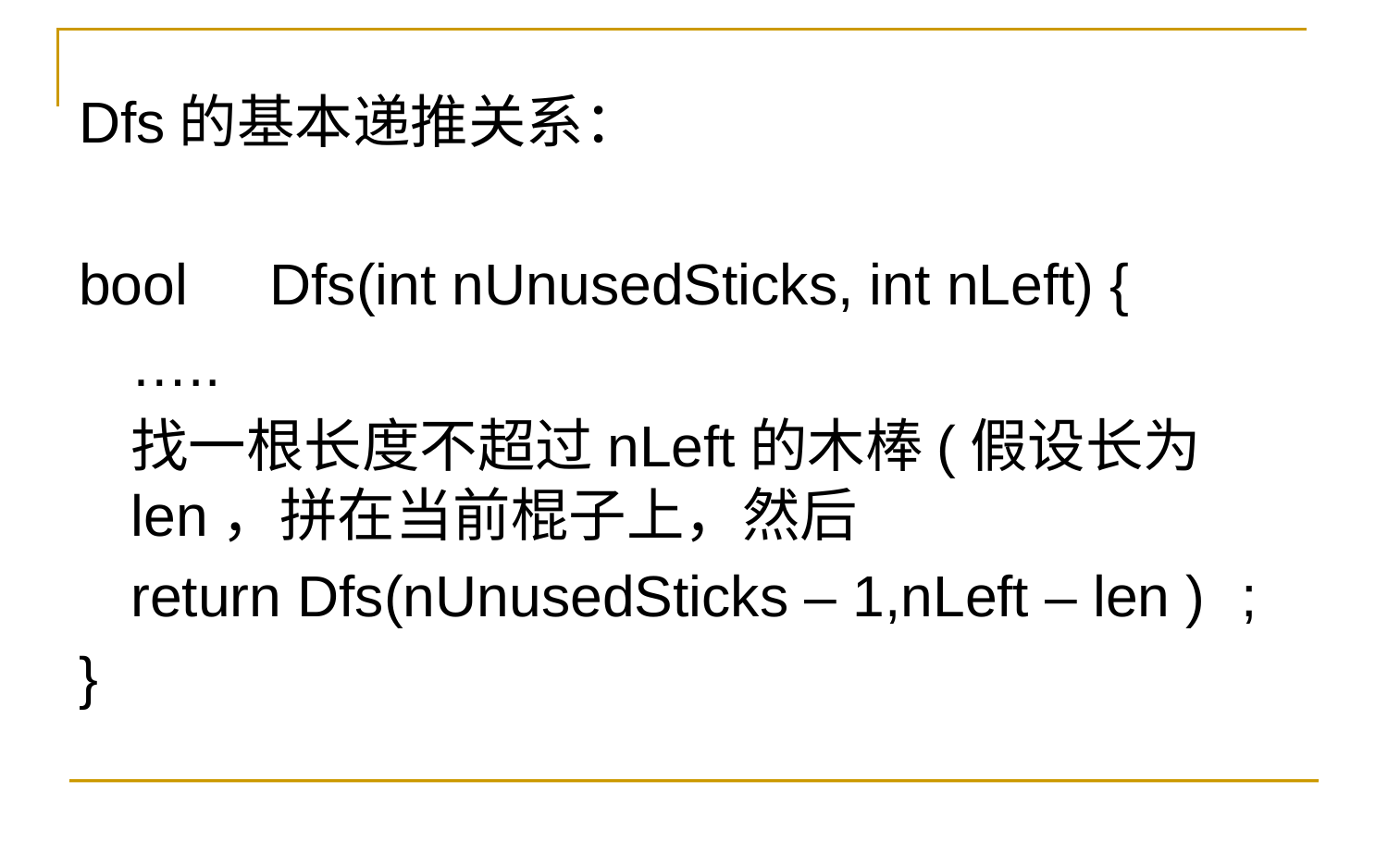

Dfs的基本递推关系：

bool	Dfs(int nUnusedSticks, int nLeft) {
	…..
	找一根长度不超过nLeft的木棒(假设长为len，拼在当前棍子上，然后
	return Dfs(nUnusedSticks – 1,nLeft – len )	;
}